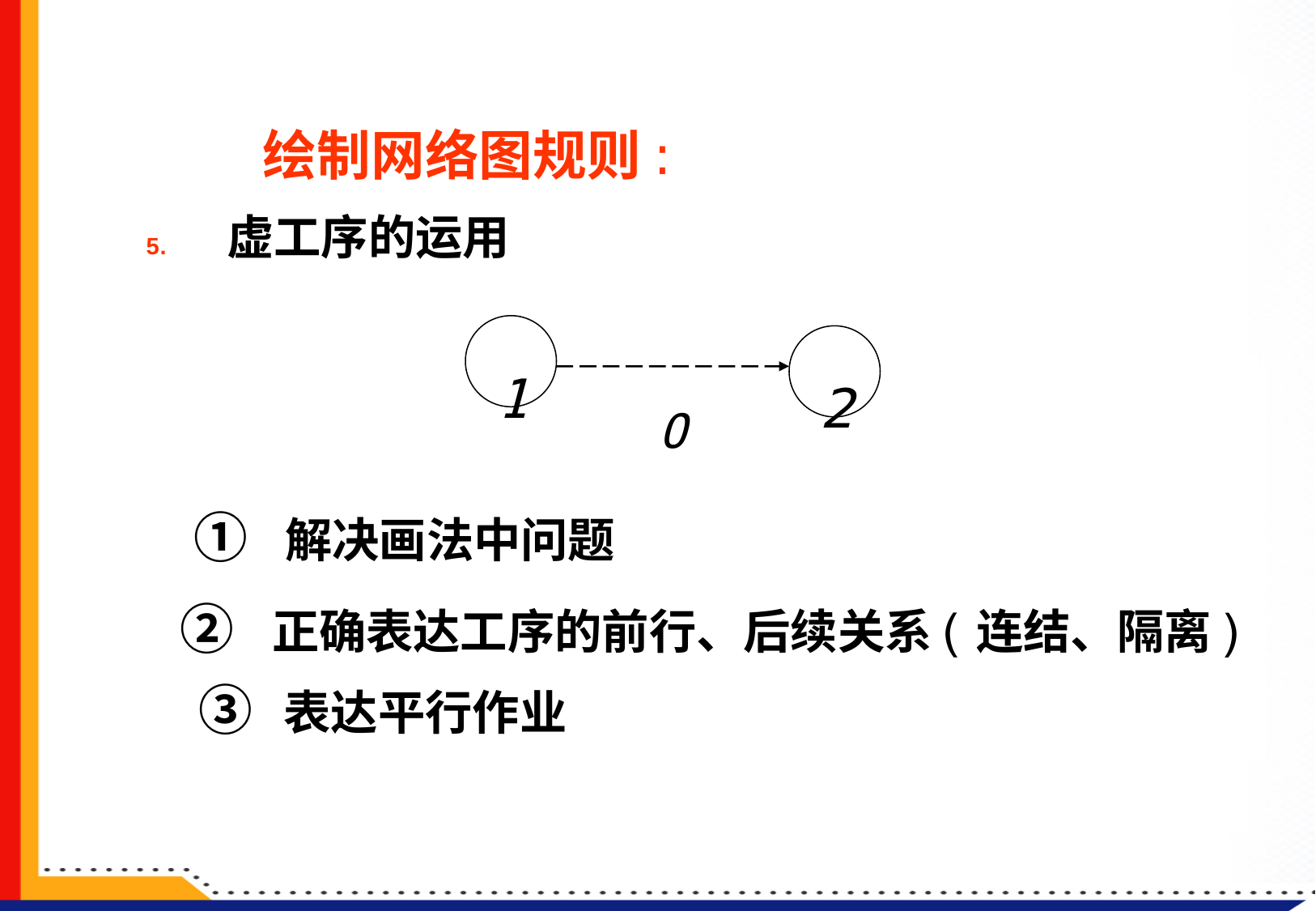

绘制网络图规则:
虚工序的运用

1

2

0
①  解决画法中问题
②  正确表达工序的前行、后续关系(连结、隔离)
③  表达平行作业